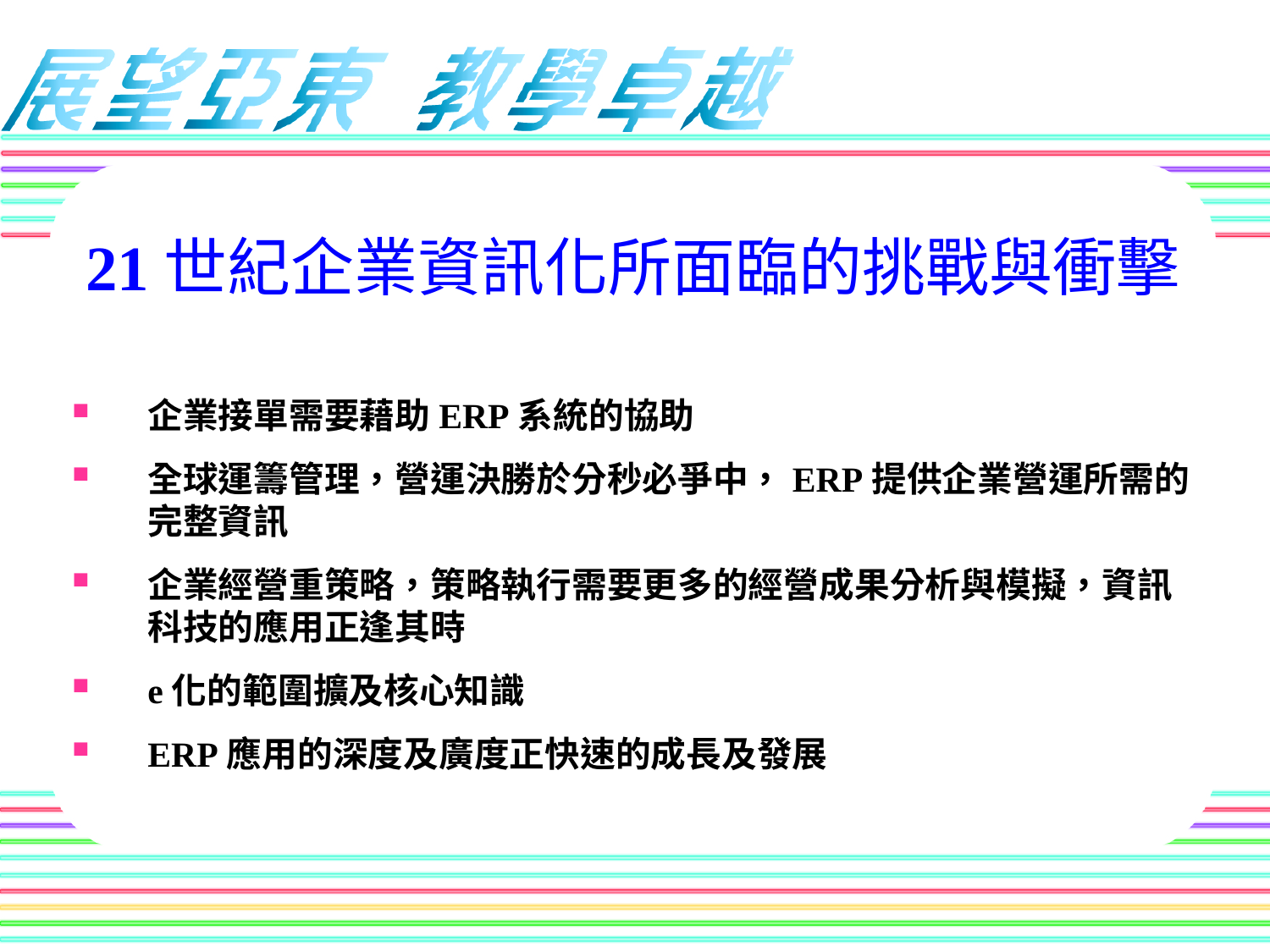

# 21世紀企業資訊化所面臨的挑戰與衝擊
企業接單需要藉助ERP系統的協助
全球運籌管理，營運決勝於分秒必爭中，ERP提供企業營運所需的完整資訊
企業經營重策略，策略執行需要更多的經營成果分析與模擬，資訊科技的應用正逢其時
e化的範圍擴及核心知識
ERP應用的深度及廣度正快速的成長及發展